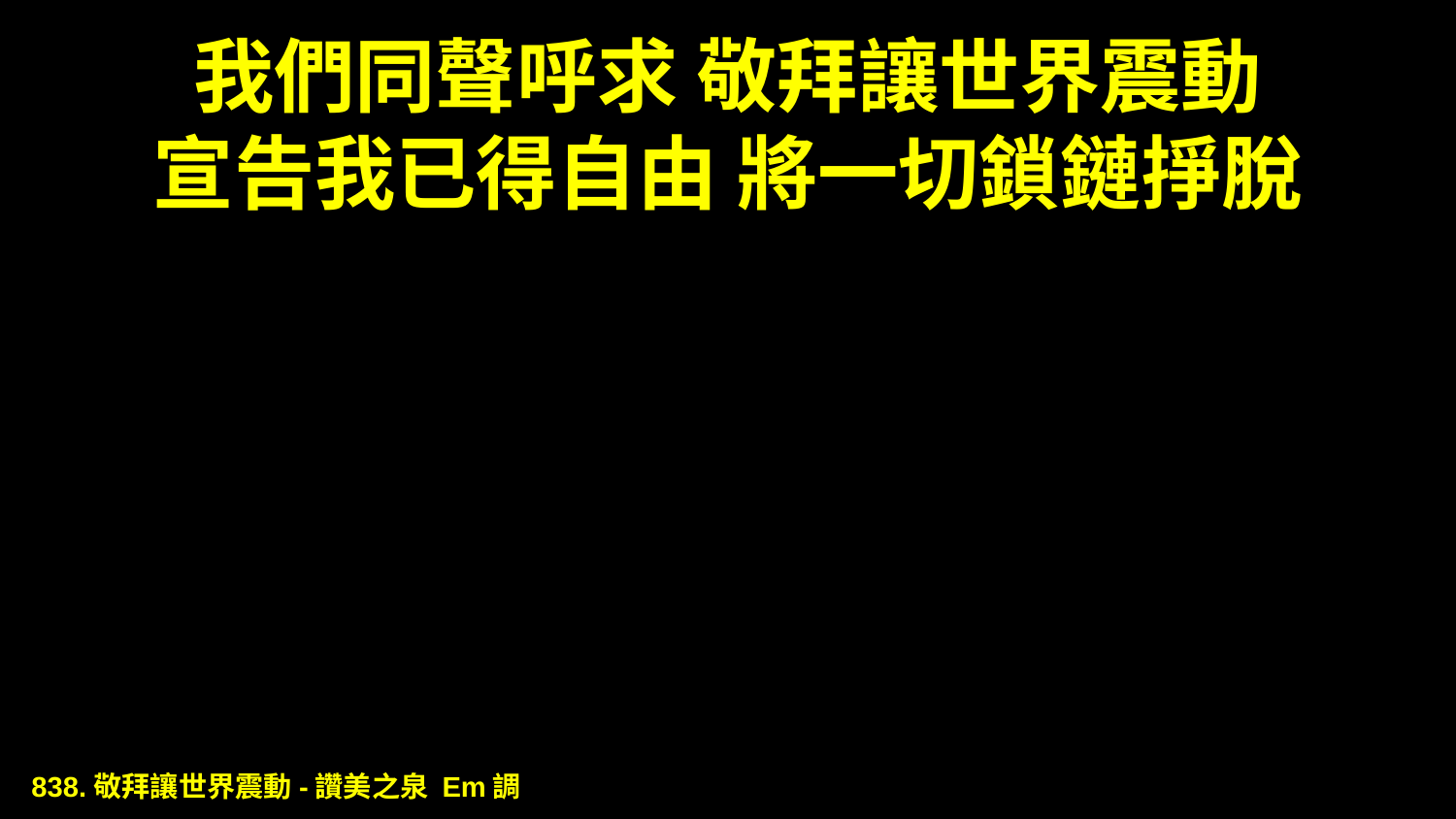

# 我們同聲呼求 敬拜讓世界震動 宣告我已得自由 將一切鎖鏈掙脫
838.敬拜讓世界震動-讚美之泉 Em調